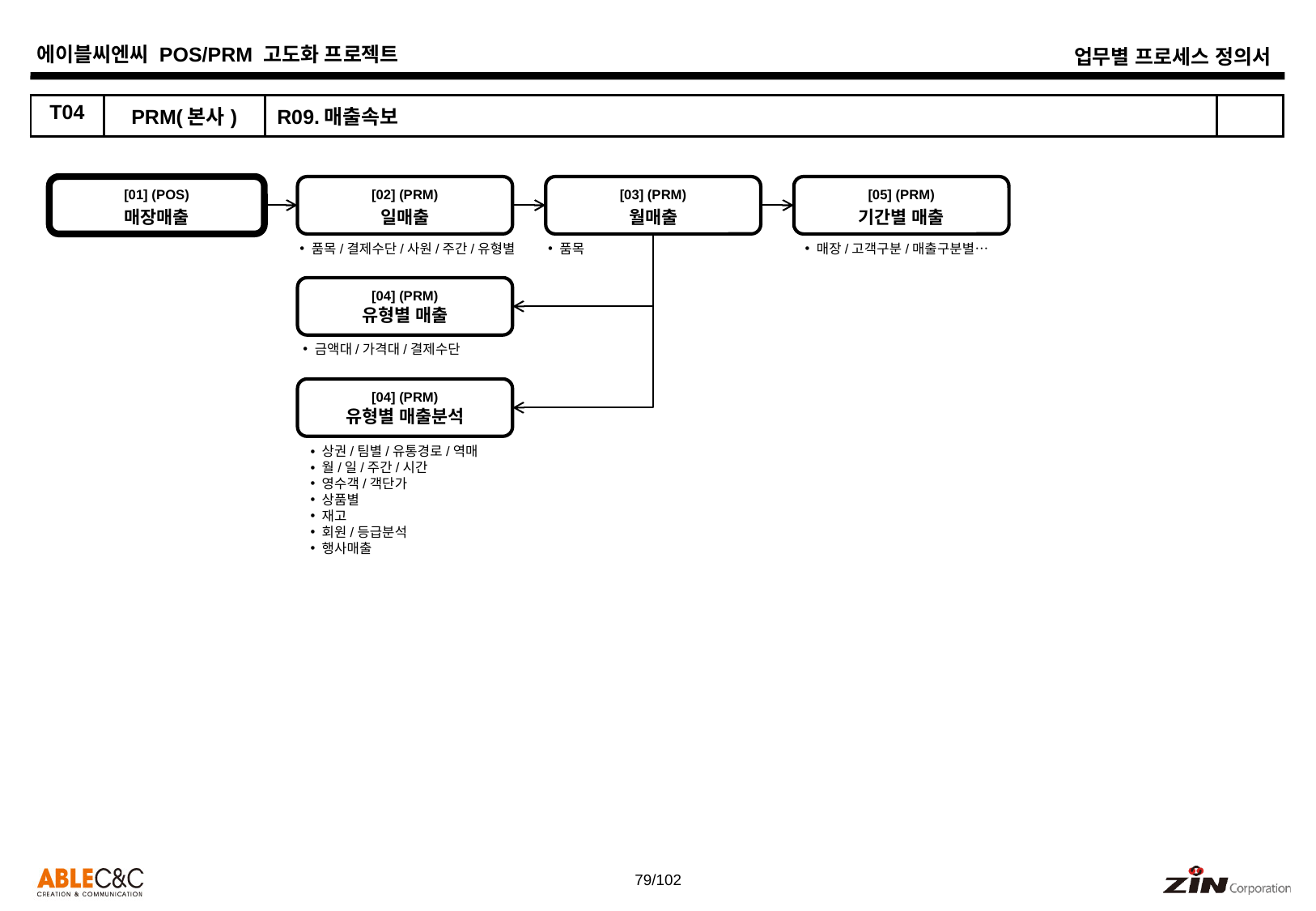

| T04 | PRM(본사) | R09.매출속보 |  |
| --- | --- | --- | --- |
[01] (POS)
매장매출
[02] (PRM)
일매출
[03] (PRM)
월매출
[05] (PRM)
기간별 매출
품목/결제수단/사원/주간/유형별
품목
매장/고객구분/매출구분별…
[04] (PRM)
유형별 매출
금액대/가격대/결제수단
[04] (PRM)
유형별 매출분석
상권/팀별/유통경로/역매
월/일/주간/시간
영수객/객단가
상품별
재고
회원/등급분석
행사매출